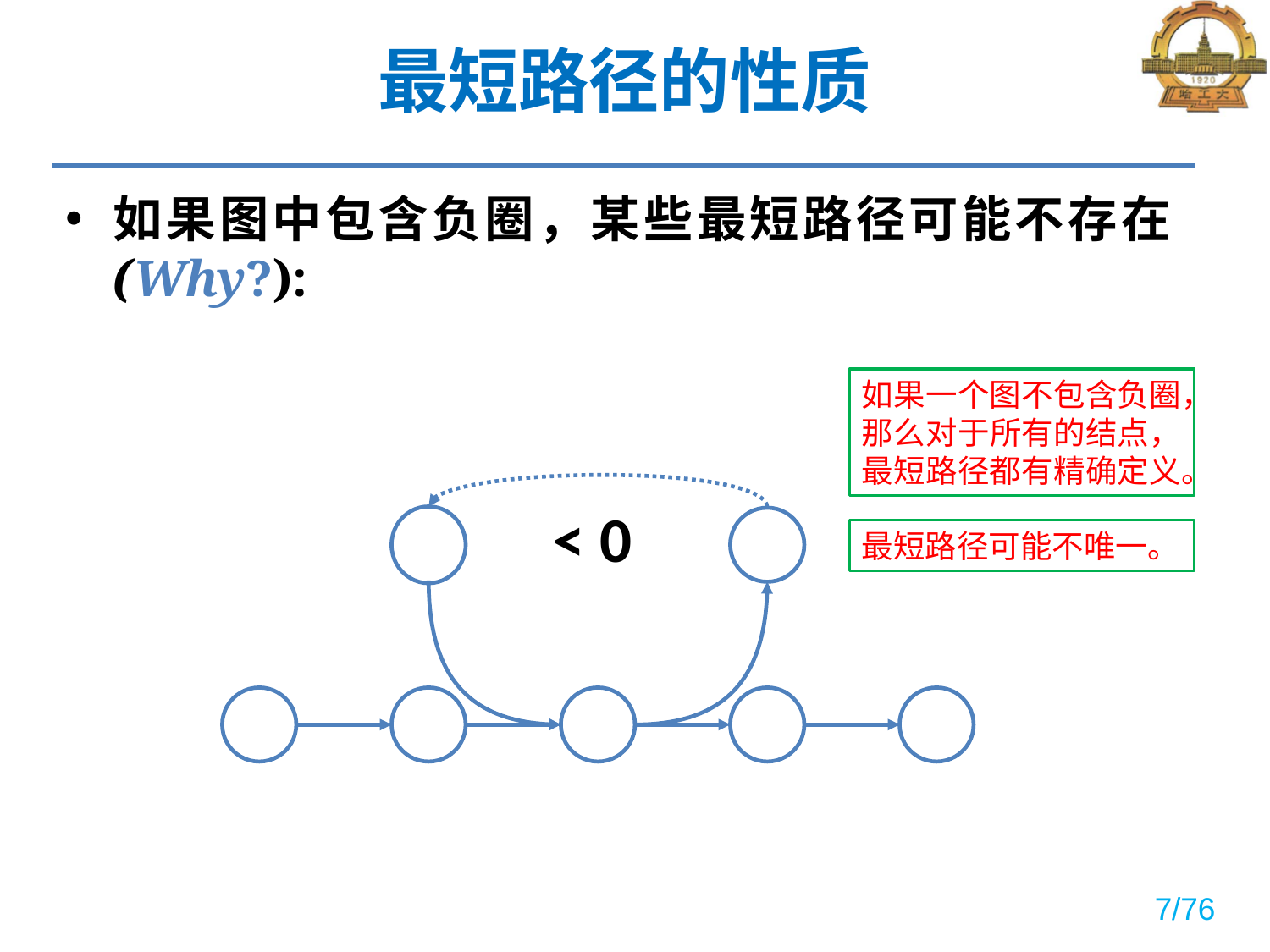

# 最短路径的性质
如果图中包含负圈，某些最短路径可能不存在(Why?):
如果一个图不包含负圈，那么对于所有的结点，最短路径都有精确定义。
< 0

最短路径可能不唯一。